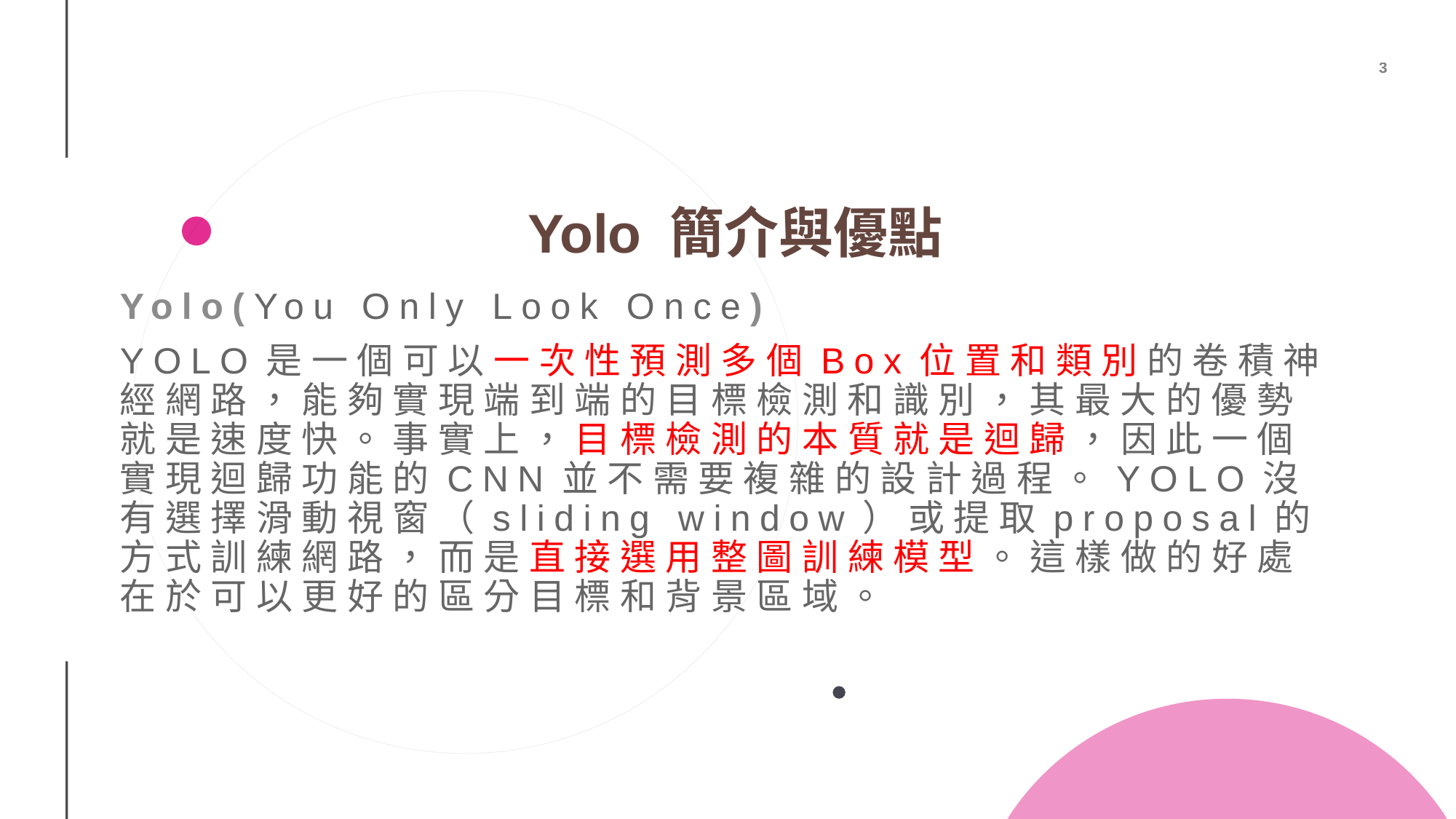

# Yolo 簡介與優點

Yolo(You Only Look Once)
YOLO是一個可以一次性預測多個Box位置和類別的卷積神經網路，能夠實現端到端的目標檢測和識別，其最大的優勢就是速度快。事實上，目標檢測的本質就是迴歸，因此一個實現迴歸功能的CNN並不需要複雜的設計過程。YOLO沒有選擇滑動視窗（sliding window）或提取proposal的方式訓練網路，而是直接選用整圖訓練模型。這樣做的好處在於可以更好的區分目標和背景區域。